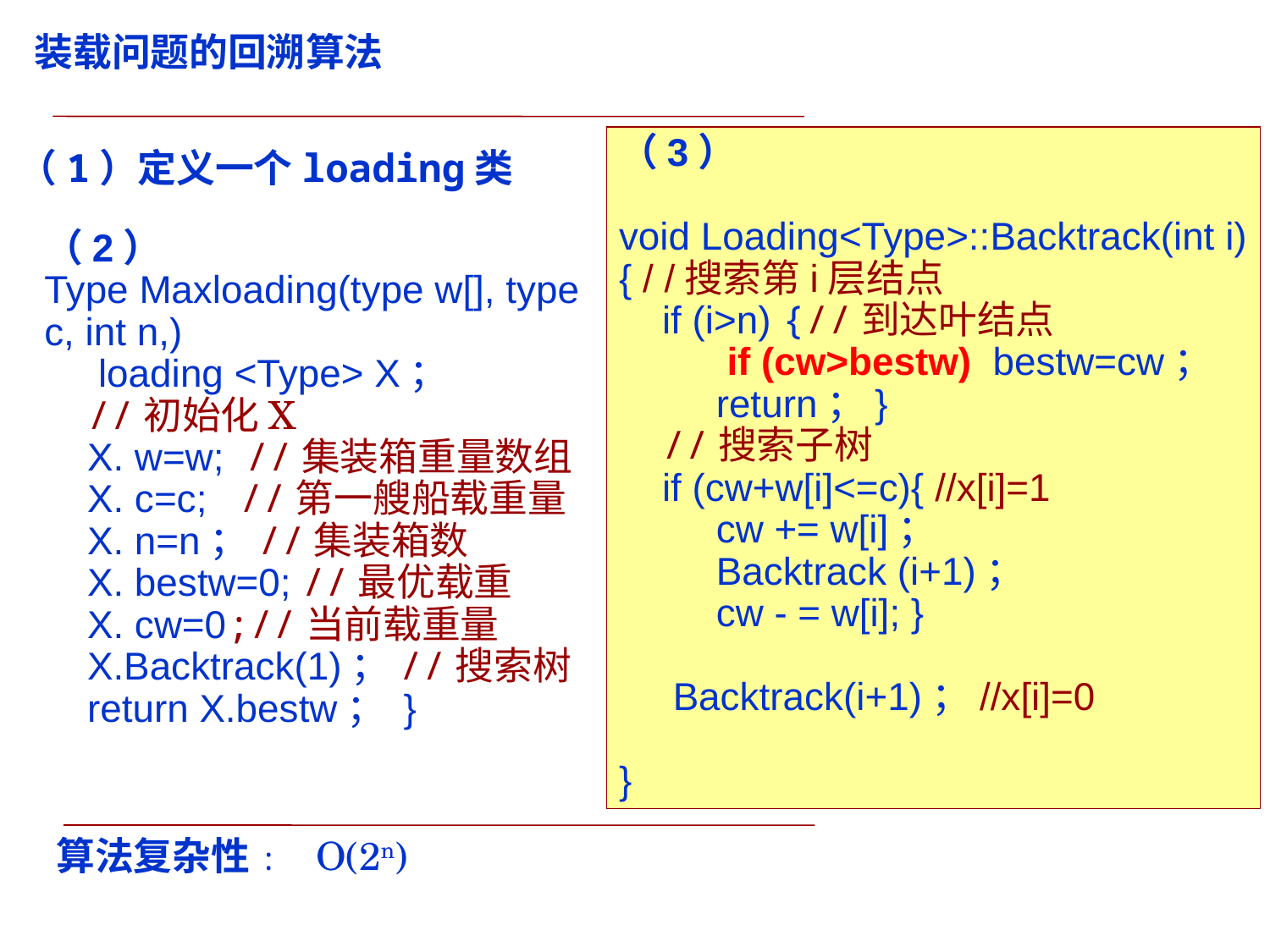

装载问题的回溯算法

（3）

void Loading<Type>::Backtrack(int i)
{ / /搜索第i层结点
    if (i>n) {//到达叶结点
          if (cw>bestw)  bestw=cw；
         return；}
    //搜索子树
    if (cw+w[i]<=c){ //x[i]=1
         cw += w[i]；
         Backtrack (i+1)；
         cw - = w[i]; }

     Backtrack(i+1)；//x[i]=0

}
（1）定义一个loading类
（2）
Type Maxloading(type w[], type c, int n,)
     loading <Type> X；
    //初始化X
    X. w=w;  //集装箱重量数组
    X. c=c;   //第一艘船载重量
    X. n=n；//集装箱数
    X. bestw=0; //最优载重
    X. cw=0;//当前载重量
    X.Backtrack(1)；//搜索树
    return X.bestw； }
算法复杂性:  O(2n)